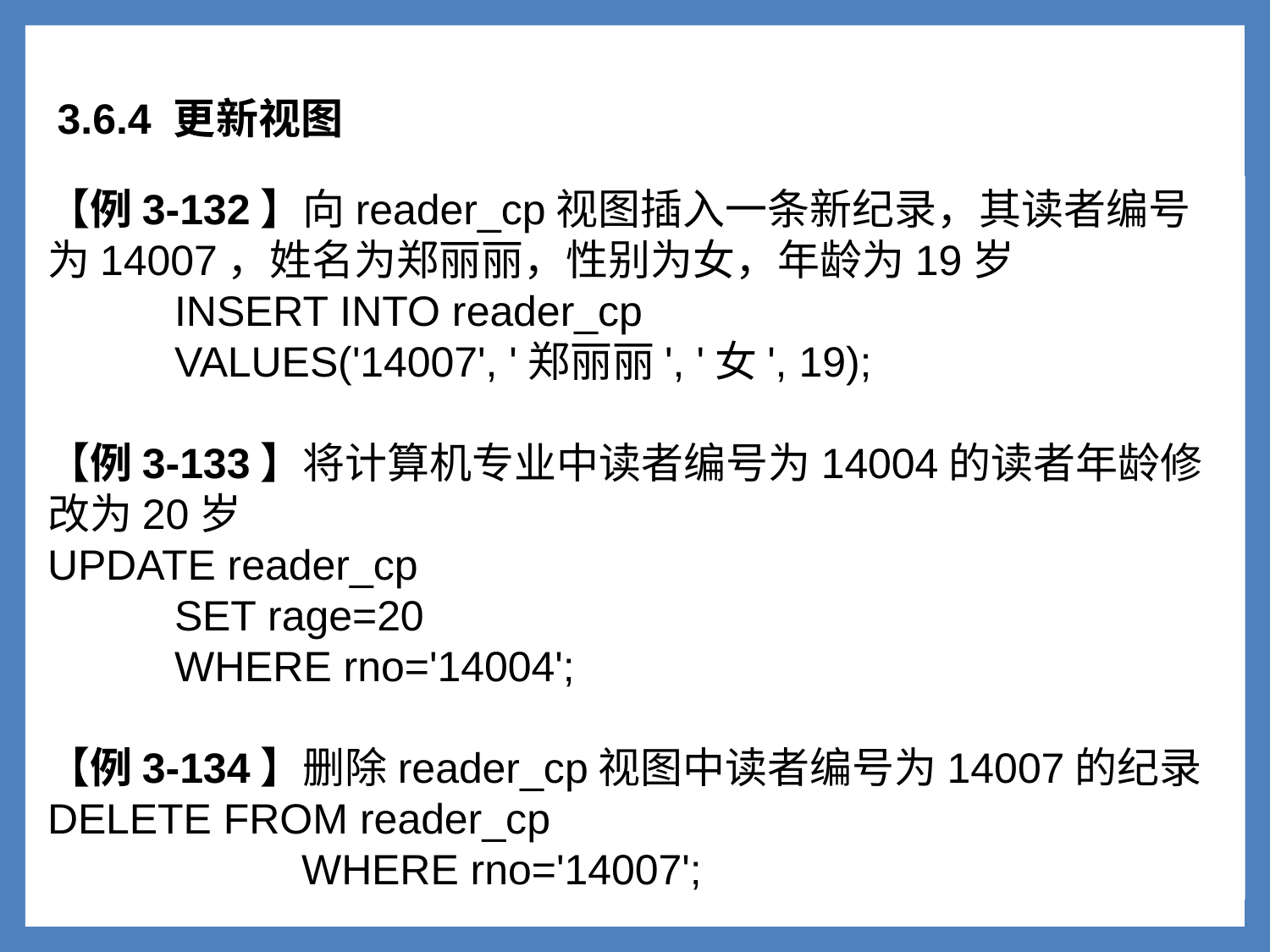

3.6.4 更新视图

【例3-132】向reader_cp视图插入一条新纪录，其读者编号为14007，姓名为郑丽丽，性别为女，年龄为19岁
	INSERT INTO reader_cp
	VALUES('14007', '郑丽丽', '女', 19);

【例3-133】将计算机专业中读者编号为14004的读者年龄修改为20岁
UPDATE reader_cp
	SET rage=20
	WHERE rno='14004';

【例3-134】删除reader_cp视图中读者编号为14007的纪录
DELETE FROM reader_cp
		WHERE rno='14007';
1